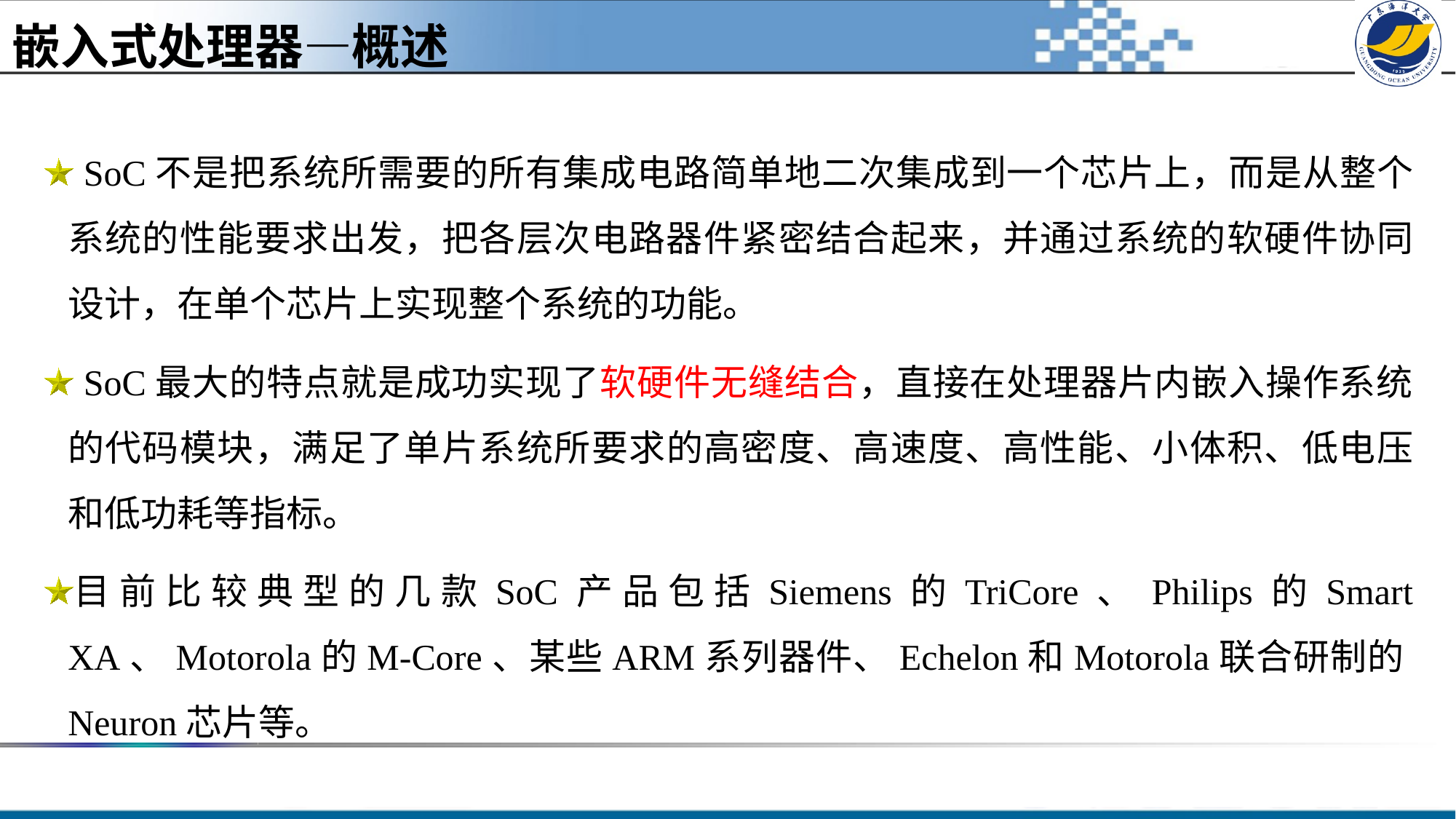

#
嵌入式处理器—概述
 SoC不是把系统所需要的所有集成电路简单地二次集成到一个芯片上，而是从整个系统的性能要求出发，把各层次电路器件紧密结合起来，并通过系统的软硬件协同设计，在单个芯片上实现整个系统的功能。
 SoC最大的特点就是成功实现了软硬件无缝结合，直接在处理器片内嵌入操作系统的代码模块，满足了单片系统所要求的高密度、高速度、高性能、小体积、低电压和低功耗等指标。
目前比较典型的几款SoC产品包括Siemens的TriCore、Philips的Smart XA、Motorola的M-Core、某些ARM系列器件、Echelon和Motorola联合研制的Neuron芯片等。
22